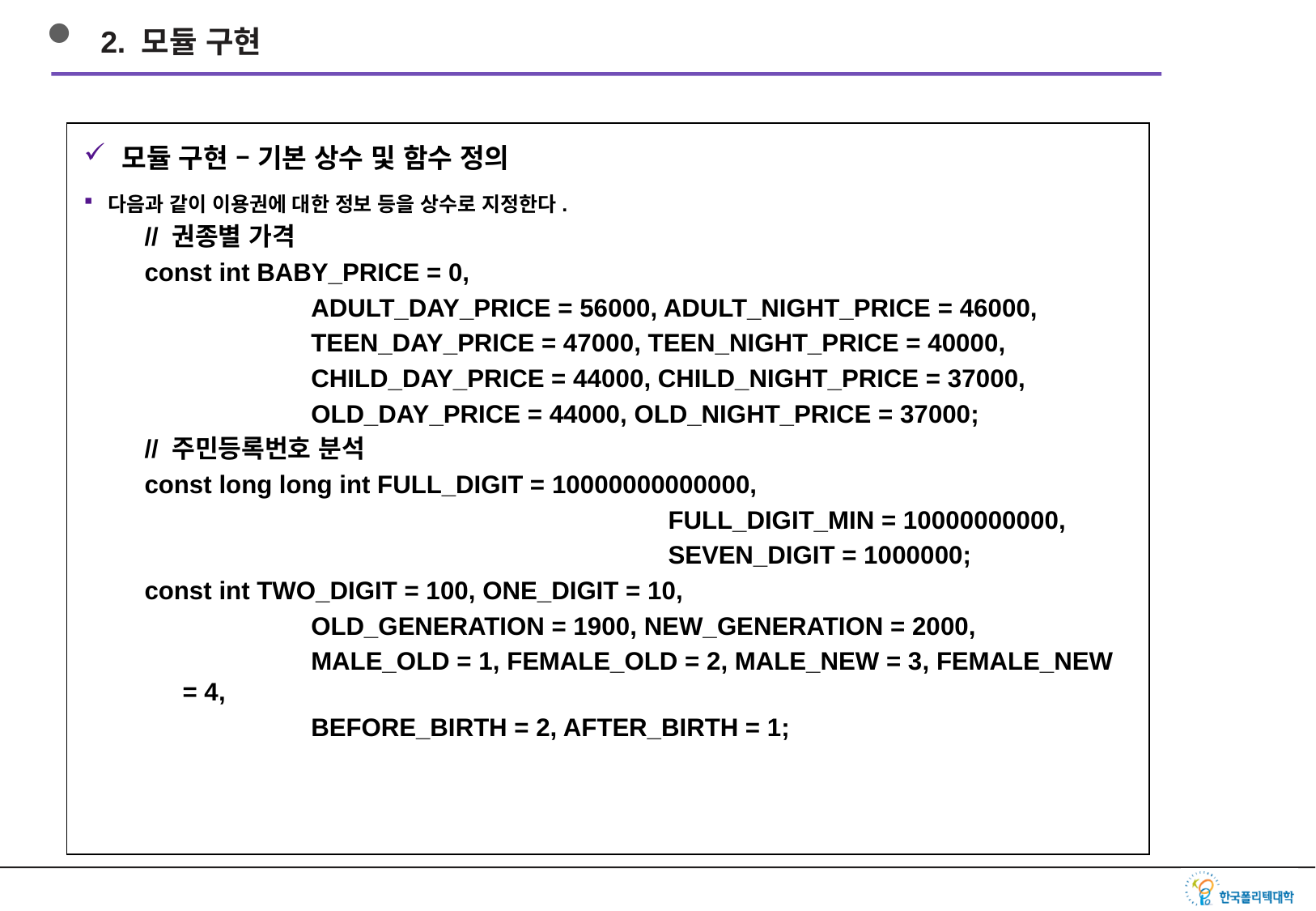

2. 모듈 구현
모듈 구현 – 기본 상수 및 함수 정의
다음과 같이 이용권에 대한 정보 등을 상수로 지정한다.
// 권종별 가격
const int BABY_PRICE = 0,
		 ADULT_DAY_PRICE = 56000, ADULT_NIGHT_PRICE = 46000,
		 TEEN_DAY_PRICE = 47000, TEEN_NIGHT_PRICE = 40000,
		 CHILD_DAY_PRICE = 44000, CHILD_NIGHT_PRICE = 37000,
		 OLD_DAY_PRICE = 44000, OLD_NIGHT_PRICE = 37000;
// 주민등록번호 분석
const long long int FULL_DIGIT = 10000000000000,
					FULL_DIGIT_MIN = 10000000000,
					SEVEN_DIGIT = 1000000;
const int TWO_DIGIT = 100, ONE_DIGIT = 10,
		 OLD_GENERATION = 1900, NEW_GENERATION = 2000,
		 MALE_OLD = 1, FEMALE_OLD = 2, MALE_NEW = 3, FEMALE_NEW = 4,
		 BEFORE_BIRTH = 2, AFTER_BIRTH = 1;